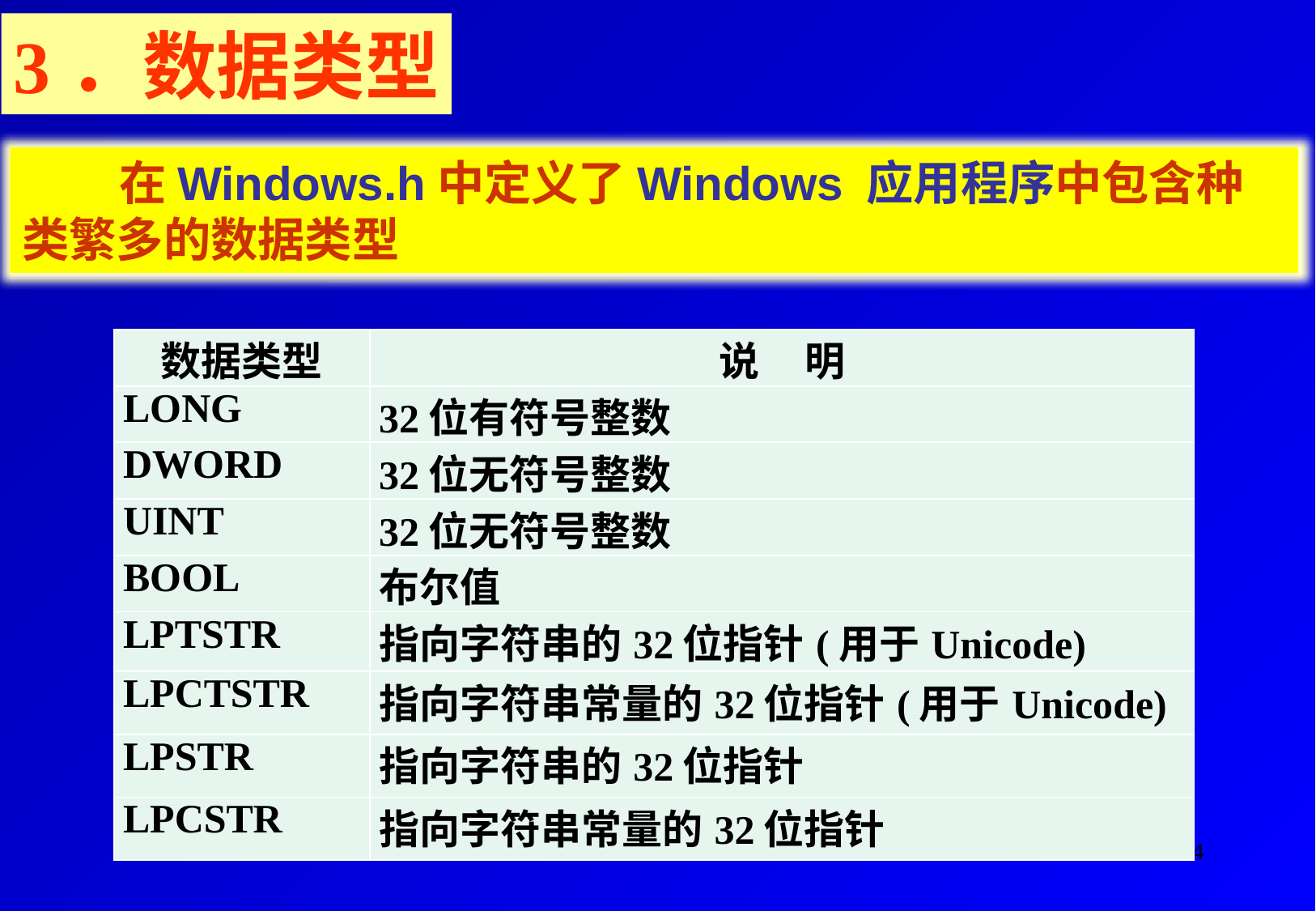

3．数据类型
        在Windows.h中定义了Windows 应用程序中包含种类繁多的数据类型
| 数据类型 | 说 明 |
| --- | --- |
| LONG | 32位有符号整数 |
| DWORD | 32位无符号整数 |
| UINT | 32位无符号整数 |
| BOOL | 布尔值 |
| LPTSTR | 指向字符串的32位指针(用于Unicode) |
| LPCTSTR | 指向字符串常量的32位指针(用于Unicode) |
| LPSTR | 指向字符串的32位指针 |
| LPCSTR | 指向字符串常量的32位指针 |
34